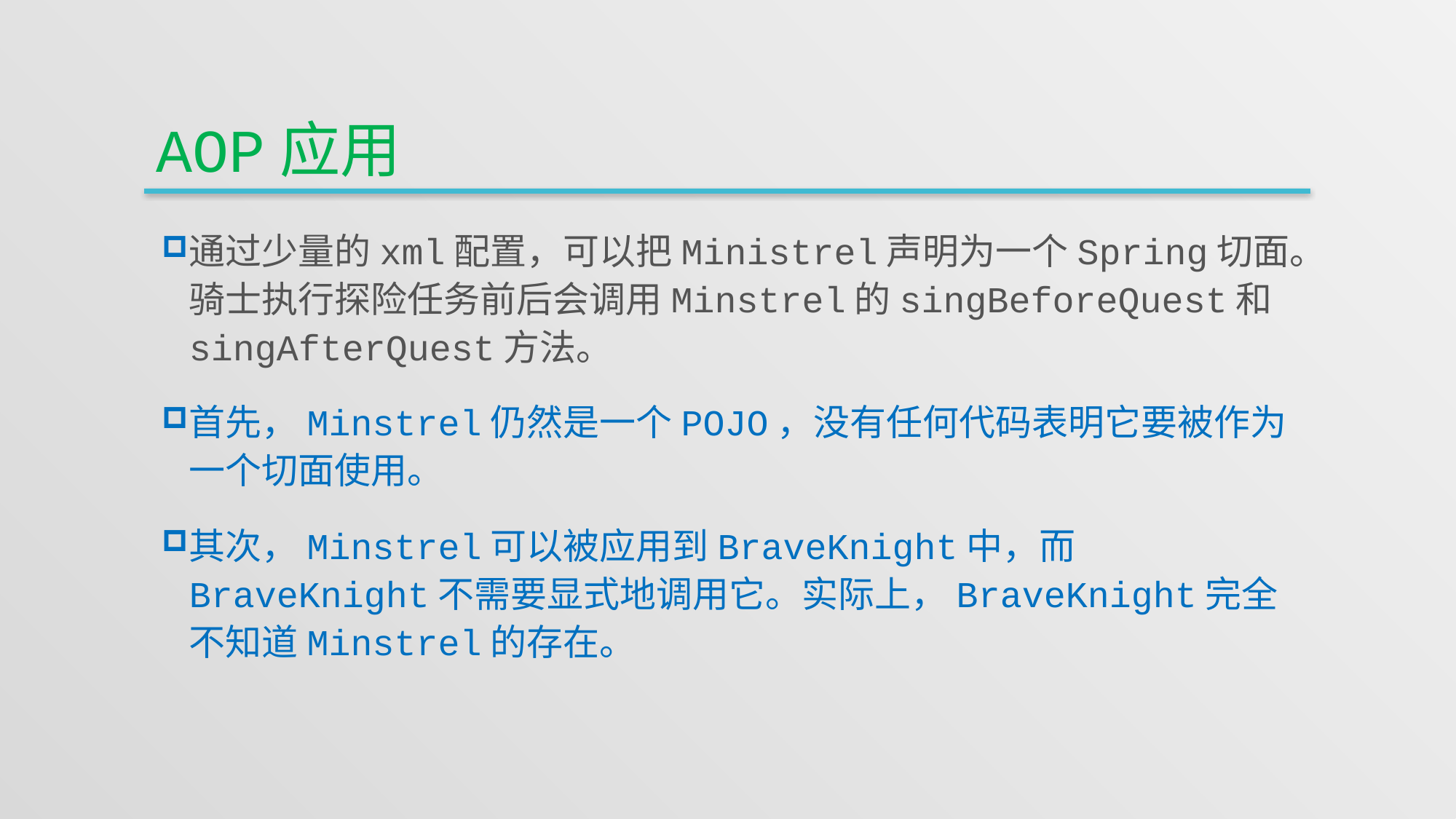

# AOP应用
通过少量的xml配置，可以把Ministrel声明为一个Spring切面。骑士执行探险任务前后会调用Minstrel的singBeforeQuest和singAfterQuest方法。
首先，Minstrel仍然是一个POJO，没有任何代码表明它要被作为一个切面使用。
其次，Minstrel可以被应用到BraveKnight中，而BraveKnight不需要显式地调用它。实际上，BraveKnight完全不知道Minstrel的存在。